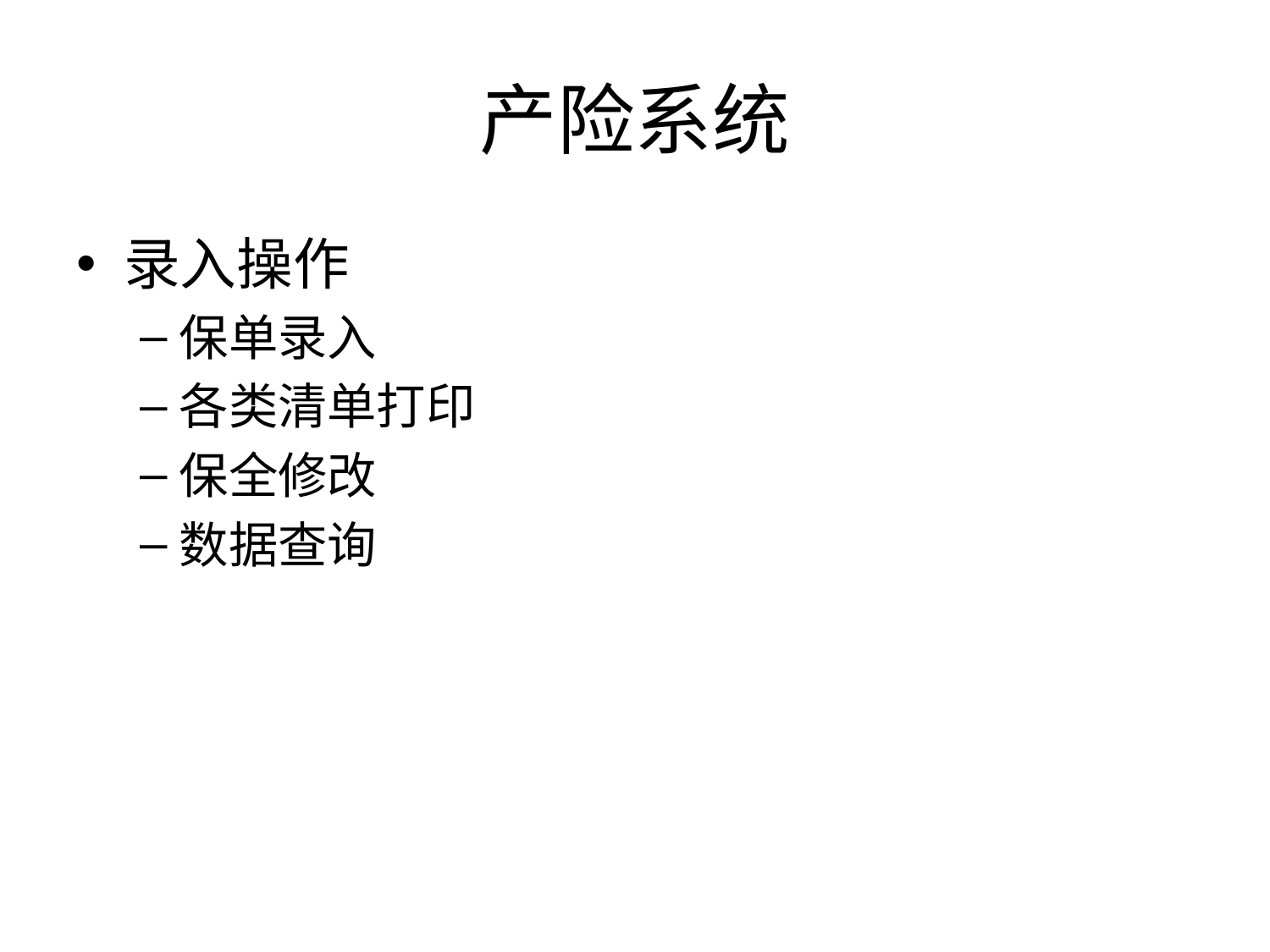

# 产险系统
录入操作
保单录入
各类清单打印
保全修改
数据查询